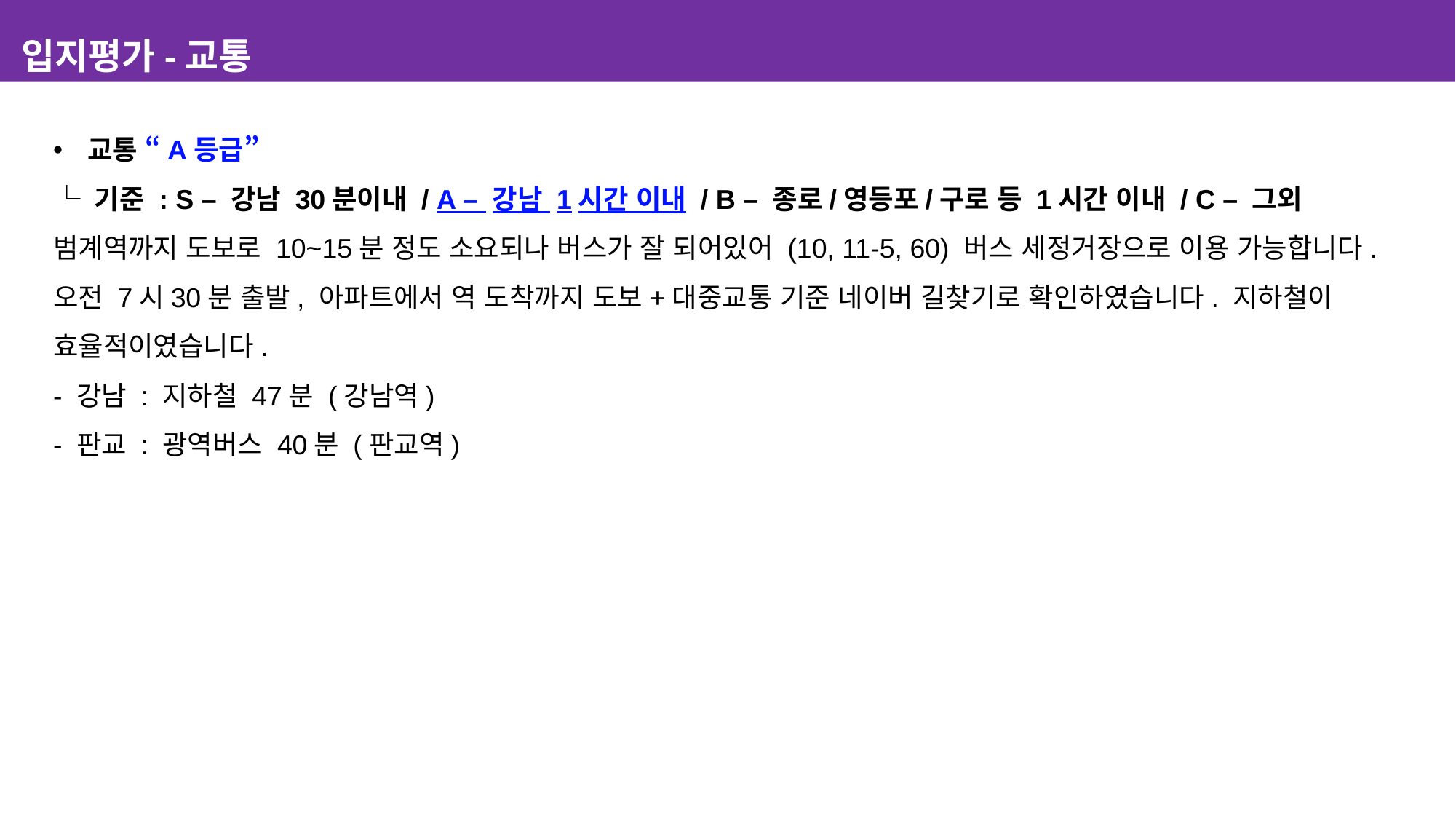

입지평가-교통
교통 “A등급”
└ 기준 : S – 강남 30분이내 / A – 강남 1시간 이내 / B – 종로/영등포/구로 등 1시간 이내 / C – 그외
범계역까지 도보로 10~15분 정도 소요되나 버스가 잘 되어있어 (10, 11-5, 60) 버스 세정거장으로 이용 가능합니다. 오전 7시30분 출발, 아파트에서 역 도착까지 도보+대중교통 기준 네이버 길찾기로 확인하였습니다. 지하철이 효율적이였습니다.
- 강남 : 지하철 47분 (강남역)
- 판교 : 광역버스 40분 (판교역)